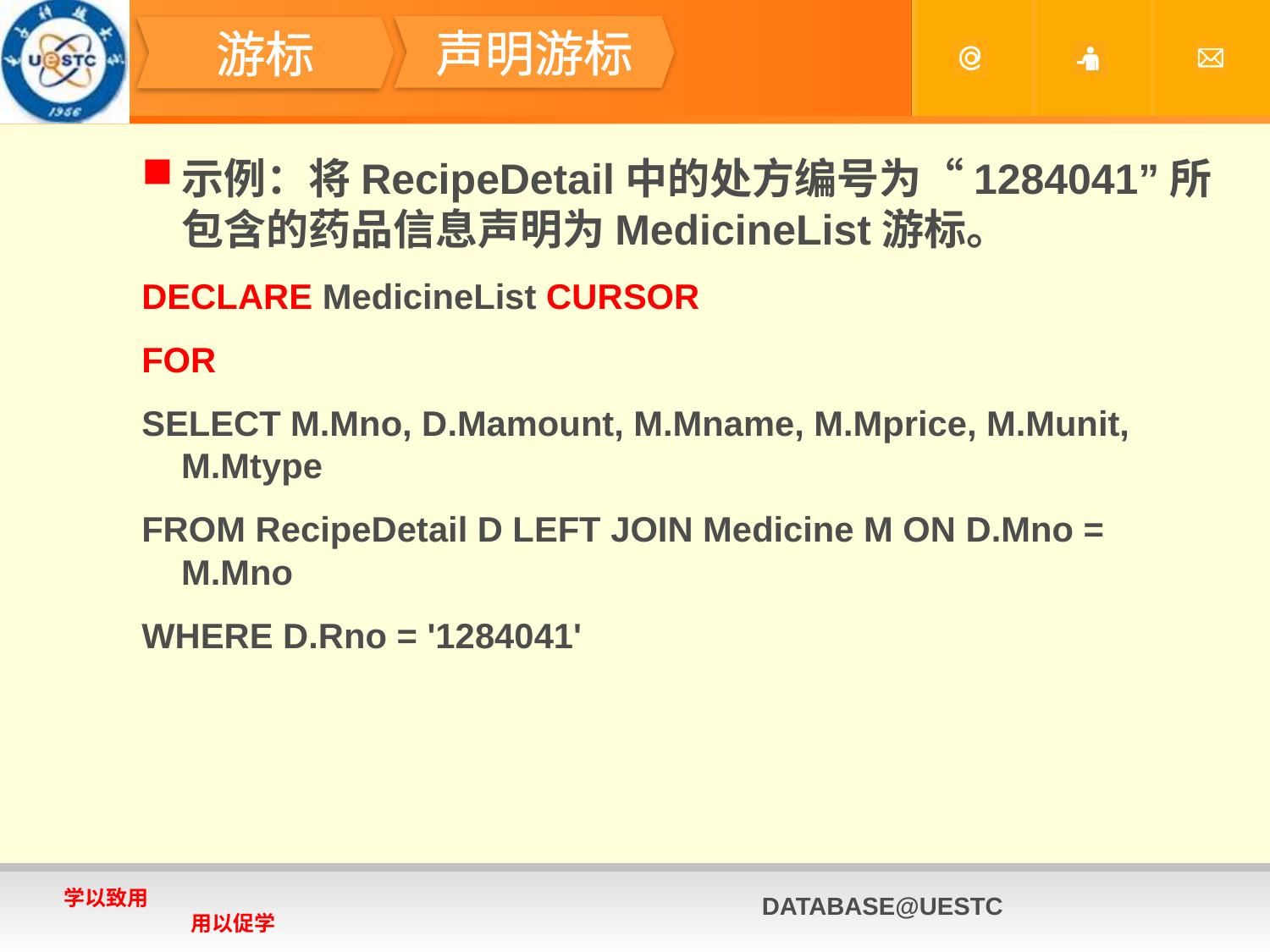

#
声明游标
游标
示例：将RecipeDetail中的处方编号为“1284041”所包含的药品信息声明为MedicineList游标。
DECLARE MedicineList CURSOR
FOR
SELECT M.Mno, D.Mamount, M.Mname, M.Mprice, M.Munit, M.Mtype
FROM RecipeDetail D LEFT JOIN Medicine M ON D.Mno = M.Mno
WHERE D.Rno = '1284041'